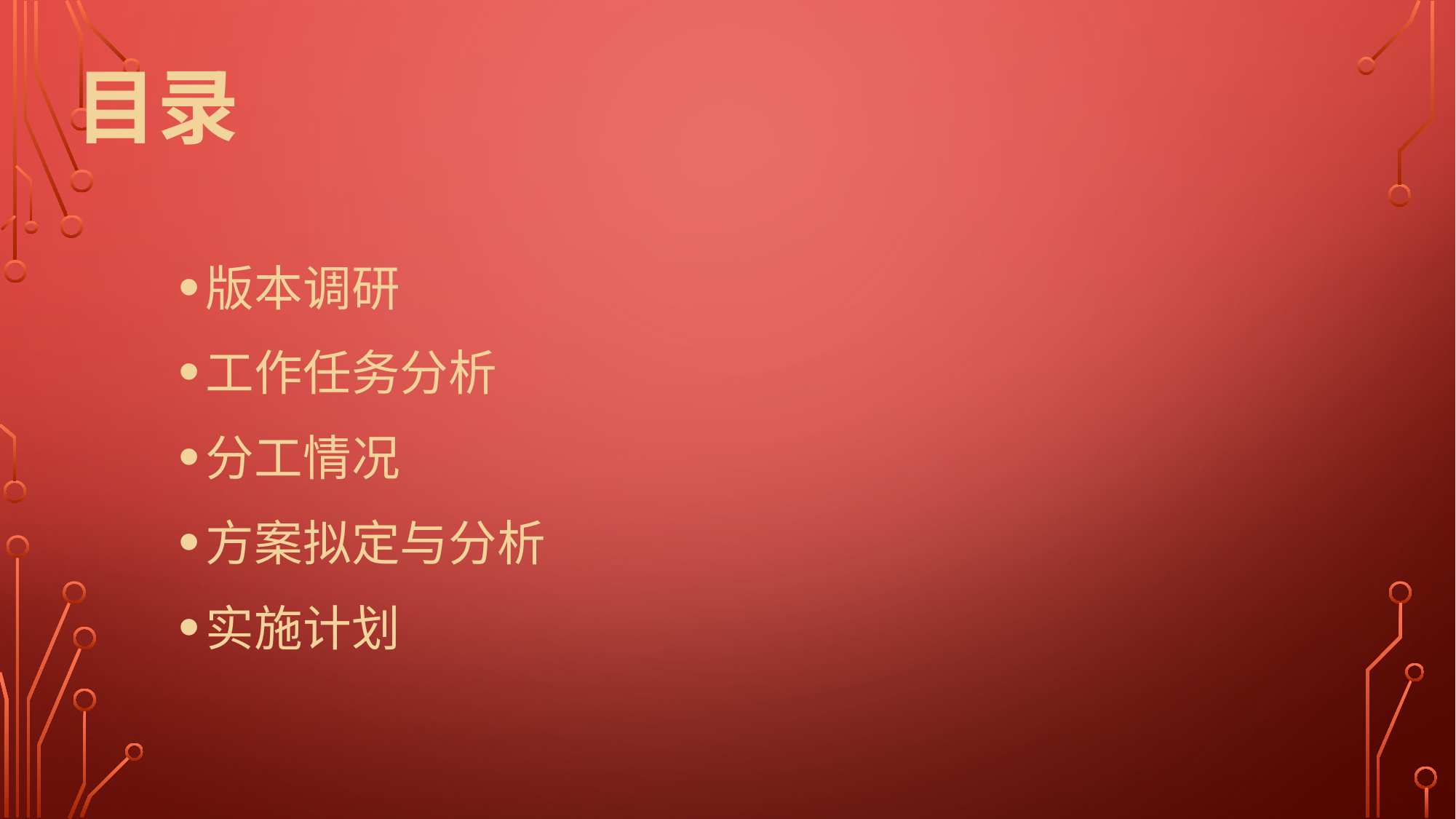

# 目录
版本调研
工作任务分析
分工情况
方案拟定与分析
实施计划